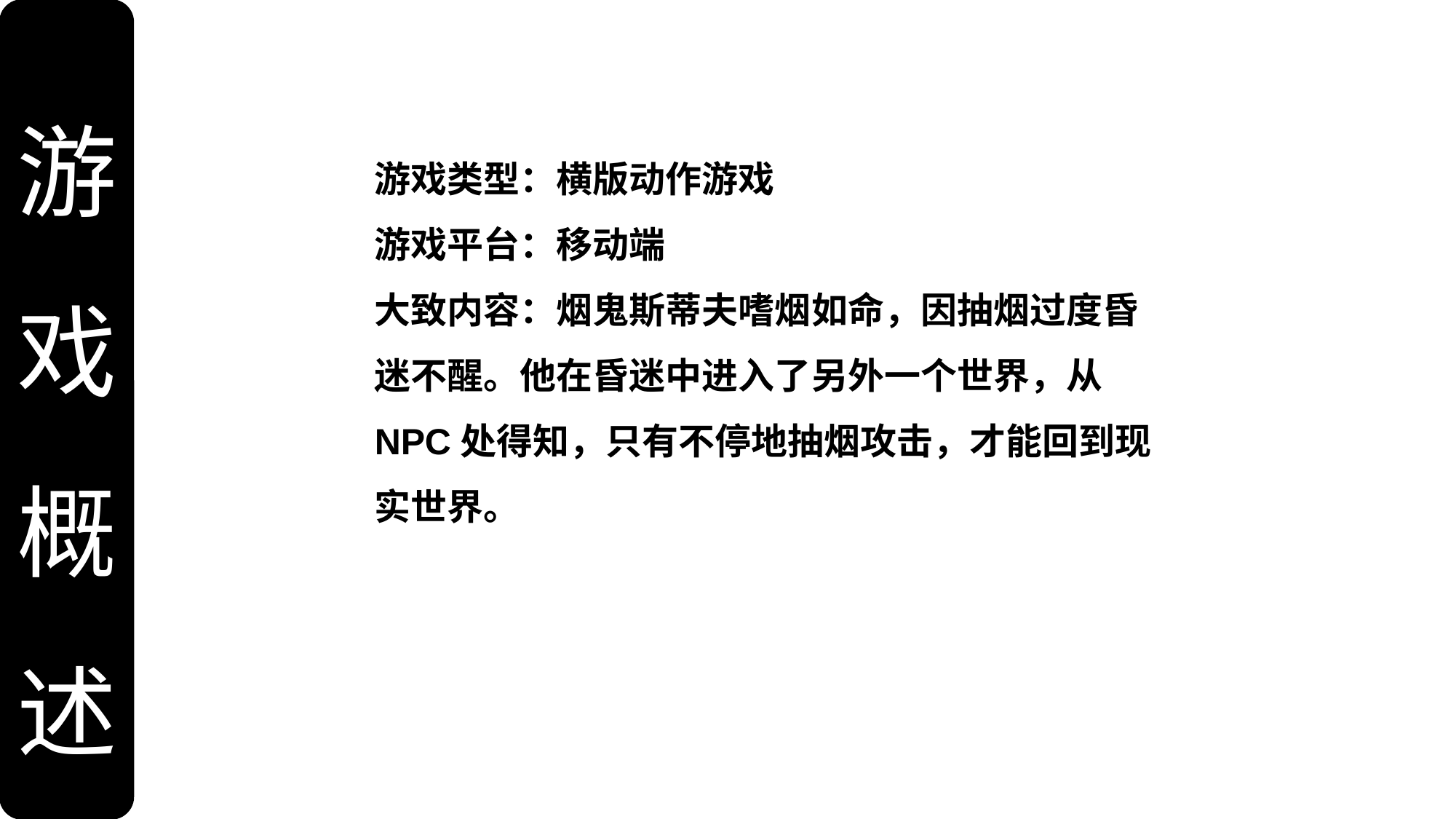

游
戏
概
述
游戏类型：横版动作游戏
游戏平台：移动端
大致内容：烟鬼斯蒂夫嗜烟如命，因抽烟过度昏迷不醒。他在昏迷中进入了另外一个世界，从NPC处得知，只有不停地抽烟攻击，才能回到现实世界。